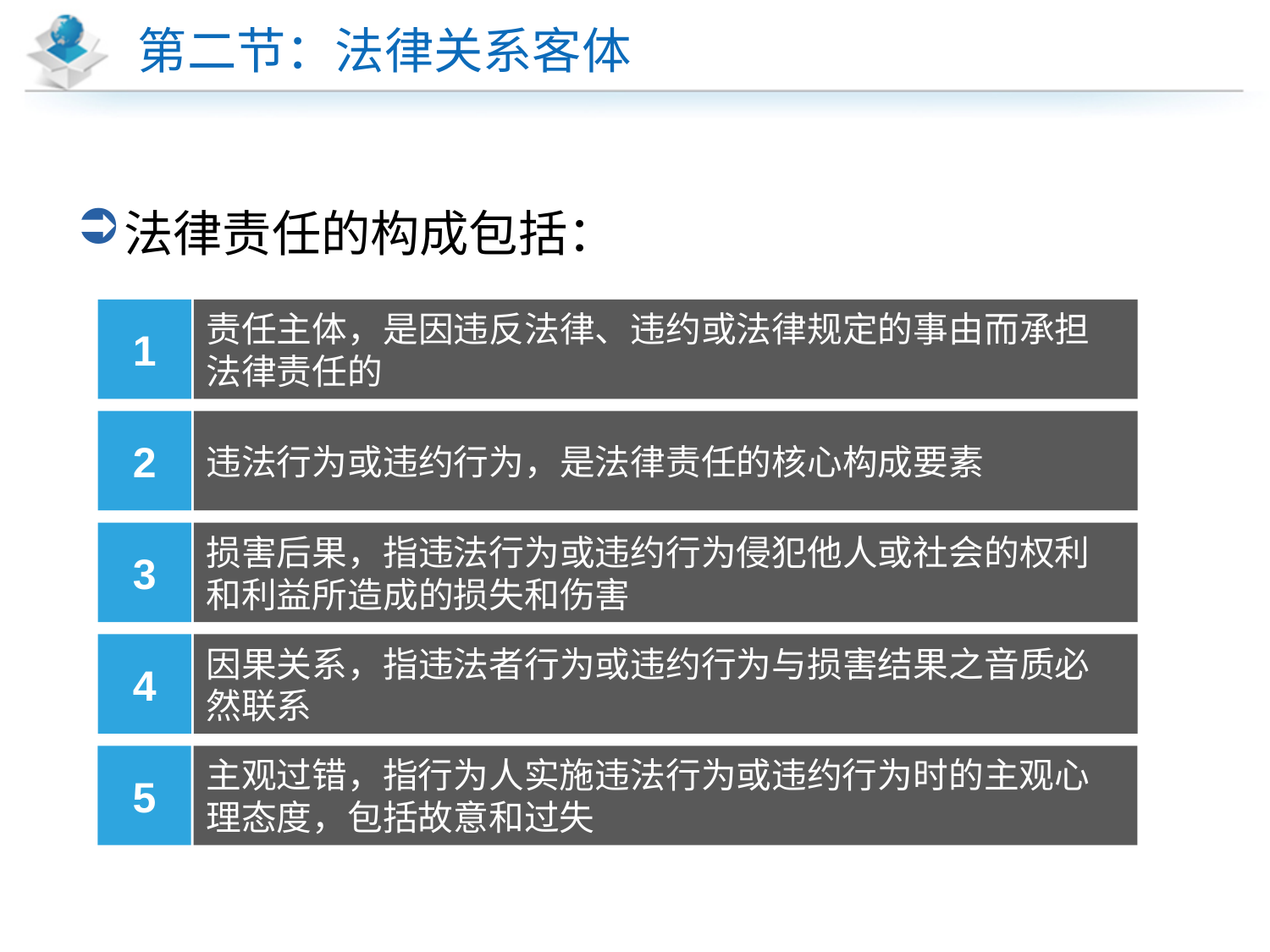

# 第二节：法律关系客体
法律责任的构成包括：
1
责任主体，是因违反法律、违约或法律规定的事由而承担法律责任的
2
违法行为或违约行为，是法律责任的核心构成要素
3
损害后果，指违法行为或违约行为侵犯他人或社会的权利和利益所造成的损失和伤害
4
因果关系，指违法者行为或违约行为与损害结果之音质必然联系
5
主观过错，指行为人实施违法行为或违约行为时的主观心理态度，包括故意和过失